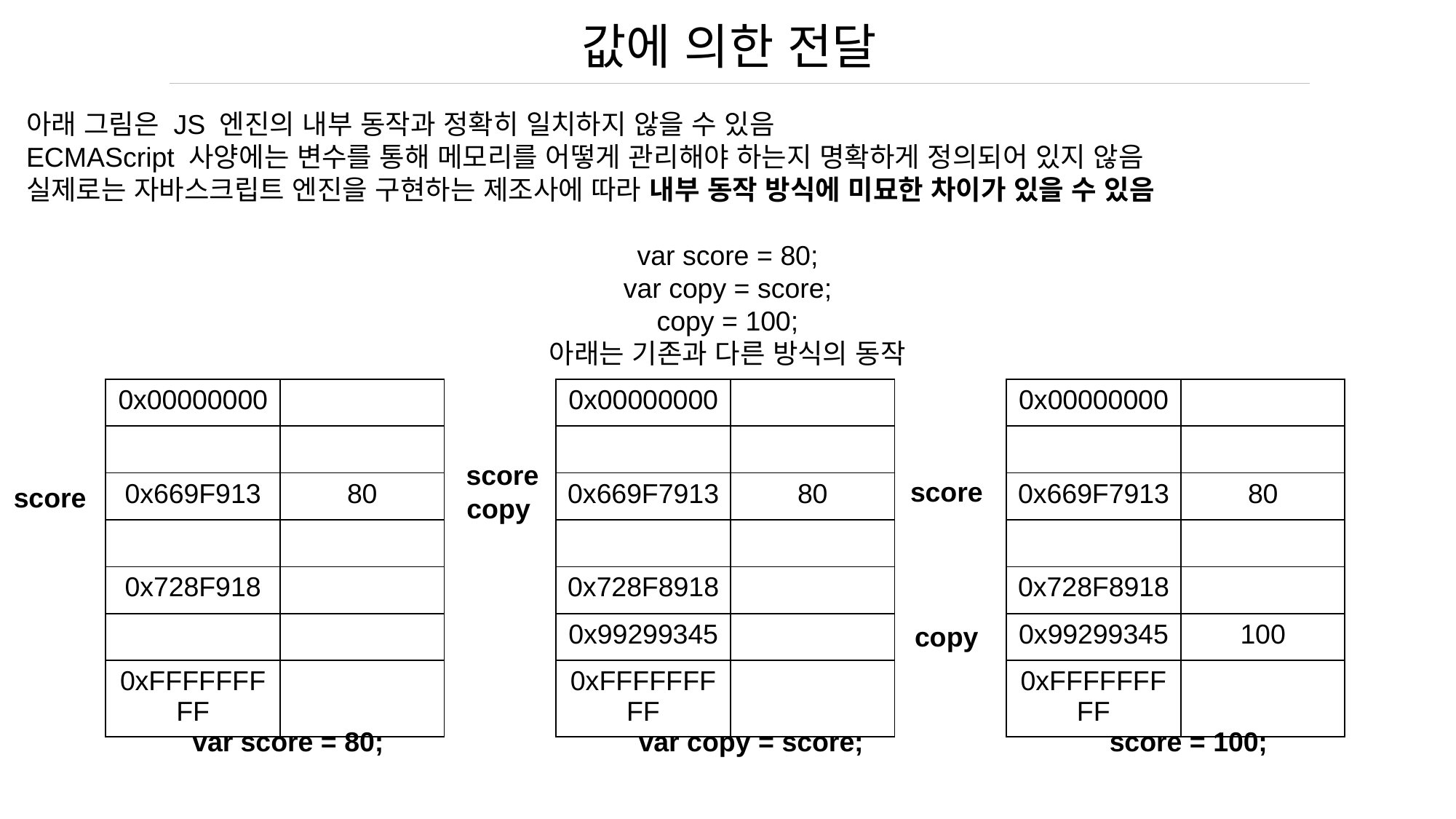

값에 의한 전달
아래 그림은 JS 엔진의 내부 동작과 정확히 일치하지 않을 수 있음
ECMAScript 사양에는 변수를 통해 메모리를 어떻게 관리해야 하는지 명확하게 정의되어 있지 않음
실제로는 자바스크립트 엔진을 구현하는 제조사에 따라 내부 동작 방식에 미묘한 차이가 있을 수 있음

var score = 80;
var copy = score;
copy = 100;
아래는 기존과 다른 방식의 동작
| 0x00000000 |  |
| --- | --- |
|  |  |
| 0x669F913 | 80 |
|  |  |
| 0x728F918 |  |
|  |  |
| 0xFFFFFFFFF |  |
| 0x00000000 |  |
| --- | --- |
|  |  |
| 0x669F7913 | 80 |
|  |  |
| 0x728F8918 |  |
| 0x99299345 |  |
| 0xFFFFFFFFF |  |
| 0x00000000 |  |
| --- | --- |
|  |  |
| 0x669F7913 | 80 |
|  |  |
| 0x728F8918 |  |
| 0x99299345 | 100 |
| 0xFFFFFFFFF |  |
score

score
score

copy
copy
var score = 80;
var copy = score;
score = 100;